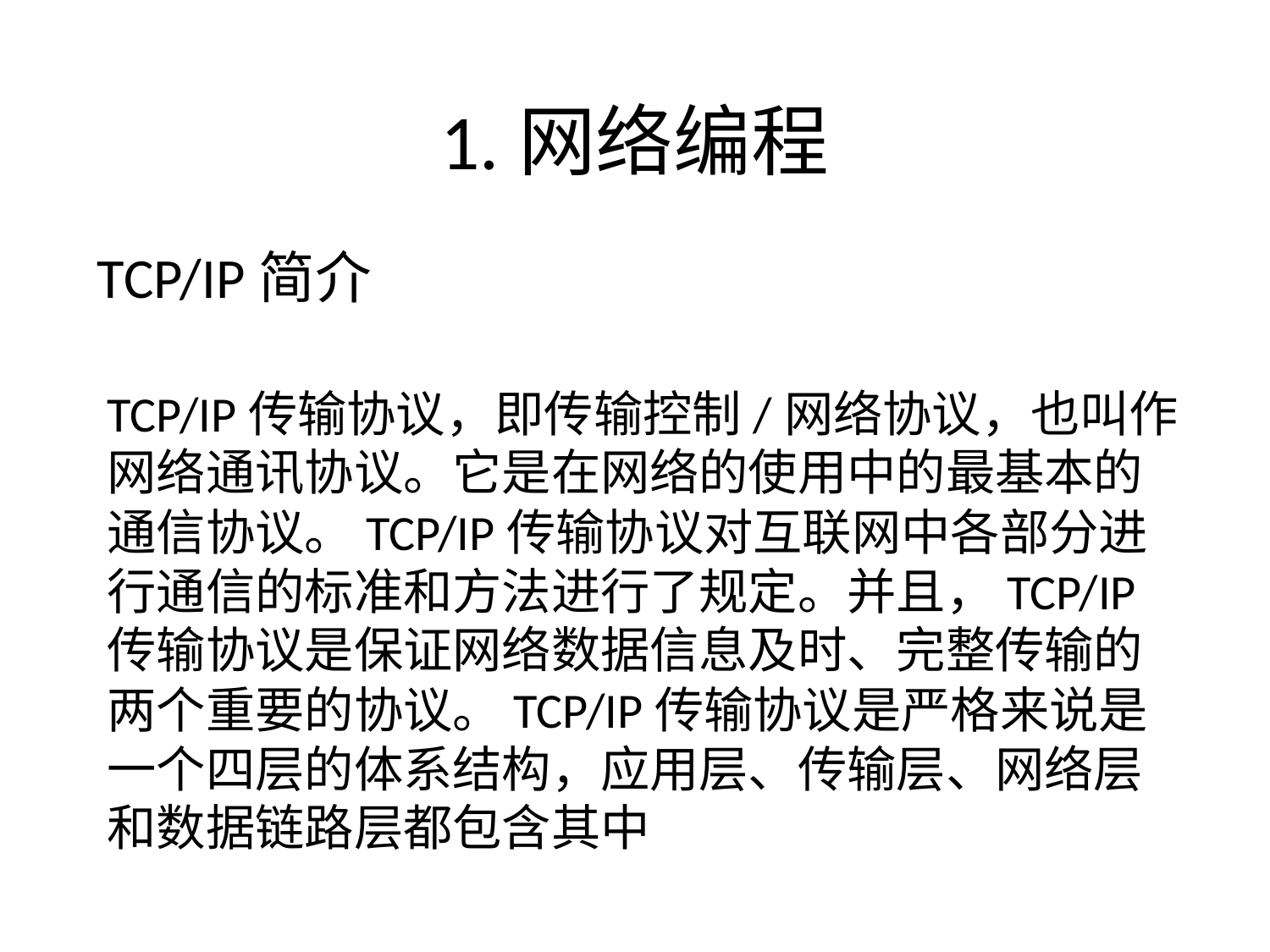

# 1.网络编程
TCP/IP简介

TCP/IP传输协议，即传输控制/网络协议，也叫作网络通讯协议。它是在网络的使用中的最基本的通信协议。TCP/IP传输协议对互联网中各部分进行通信的标准和方法进行了规定。并且，TCP/IP传输协议是保证网络数据信息及时、完整传输的两个重要的协议。TCP/IP传输协议是严格来说是一个四层的体系结构，应用层、传输层、网络层和数据链路层都包含其中